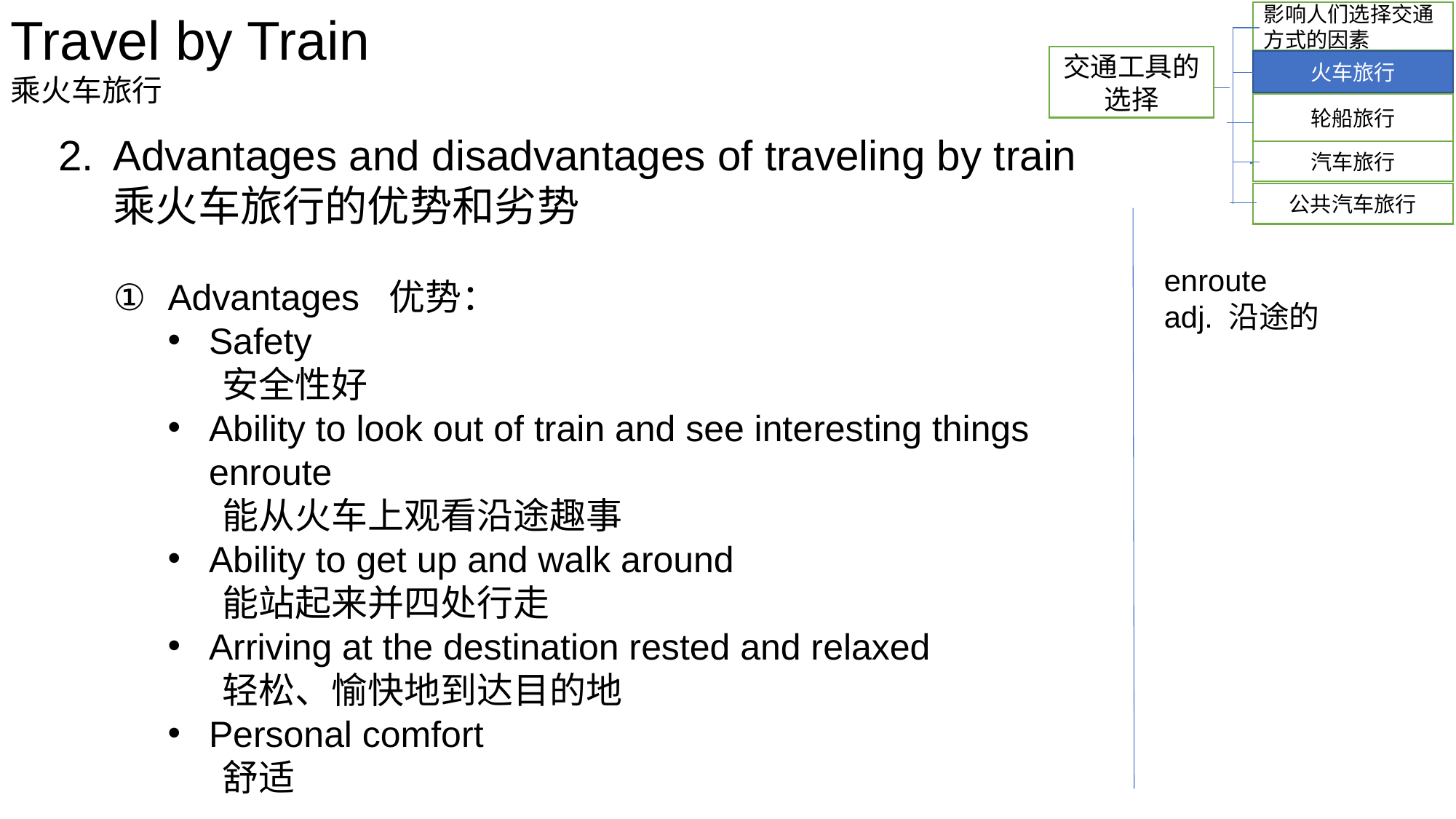

Travel by Train
乘火车旅行
影响人们选择交通方式的因素
交通工具的选择
火车旅行
轮船旅行
Advantages and disadvantages of traveling by train
乘火车旅行的优势和劣势

Advantages  优势：
Safety
安全性好
Ability to look out of train and see interesting things enroute
能从火车上观看沿途趣事
Ability to get up and walk around
能站起来并四处行走
Arriving at the destination rested and relaxed
轻松、愉快地到达目的地
Personal comfort
舒适
汽车旅行
公共汽车旅行
 enroute
 adj. 沿途的